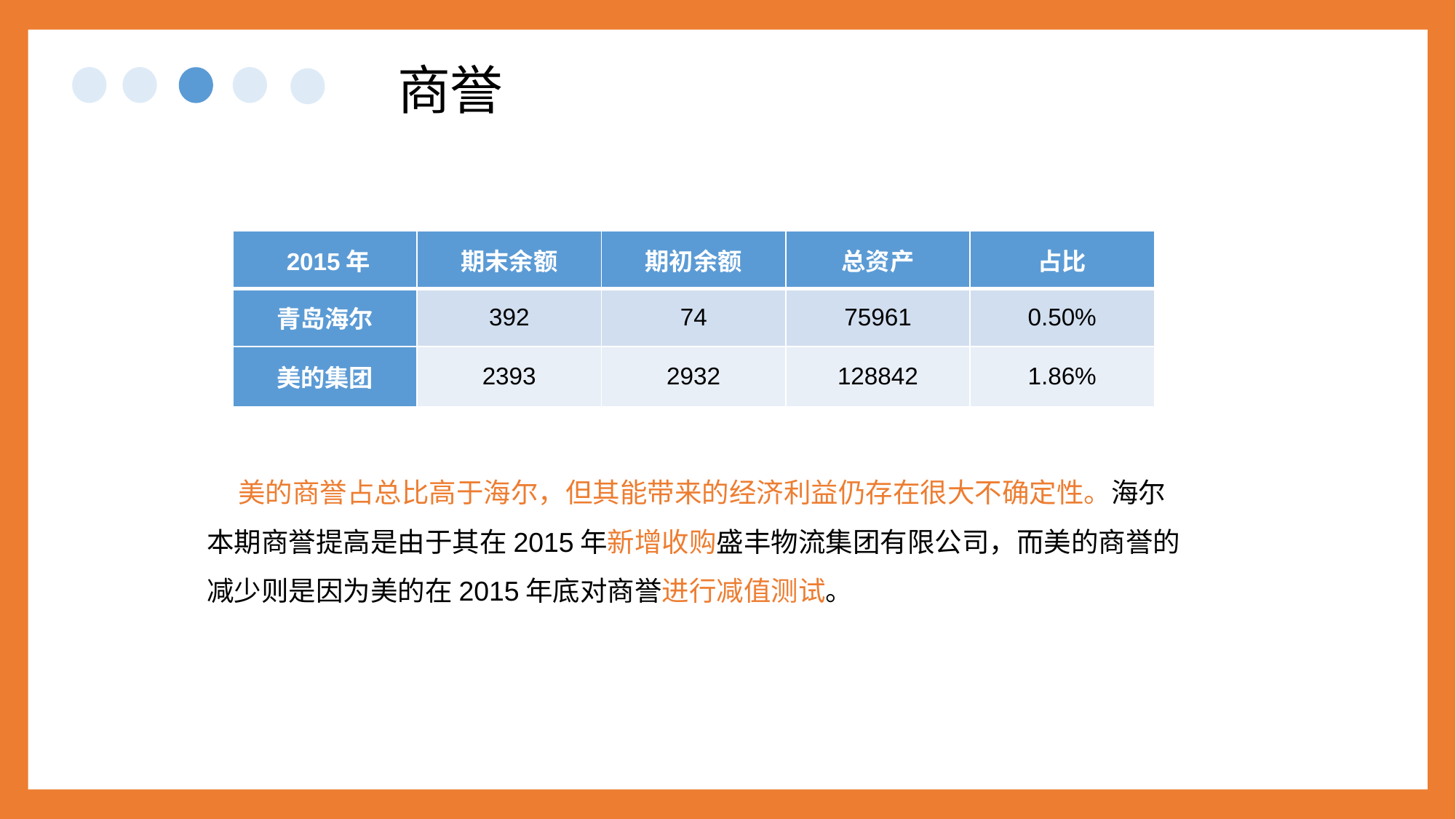

商誉

| 2015年 | 期末余额 | 期初余额 | 总资产 | 占比 |
| --- | --- | --- | --- | --- |
| 青岛海尔 | 392 | 74 | 75961 | 0.50% |
| 美的集团 | 2393 | 2932 | 128842 | 1.86% |
    美的商誉占总比高于海尔，但其能带来的经济利益仍存在很大不确定性。海尔本期商誉提高是由于其在2015年新增收购盛丰物流集团有限公司，而美的商誉的减少则是因为美的在2015年底对商誉进行减值测试。